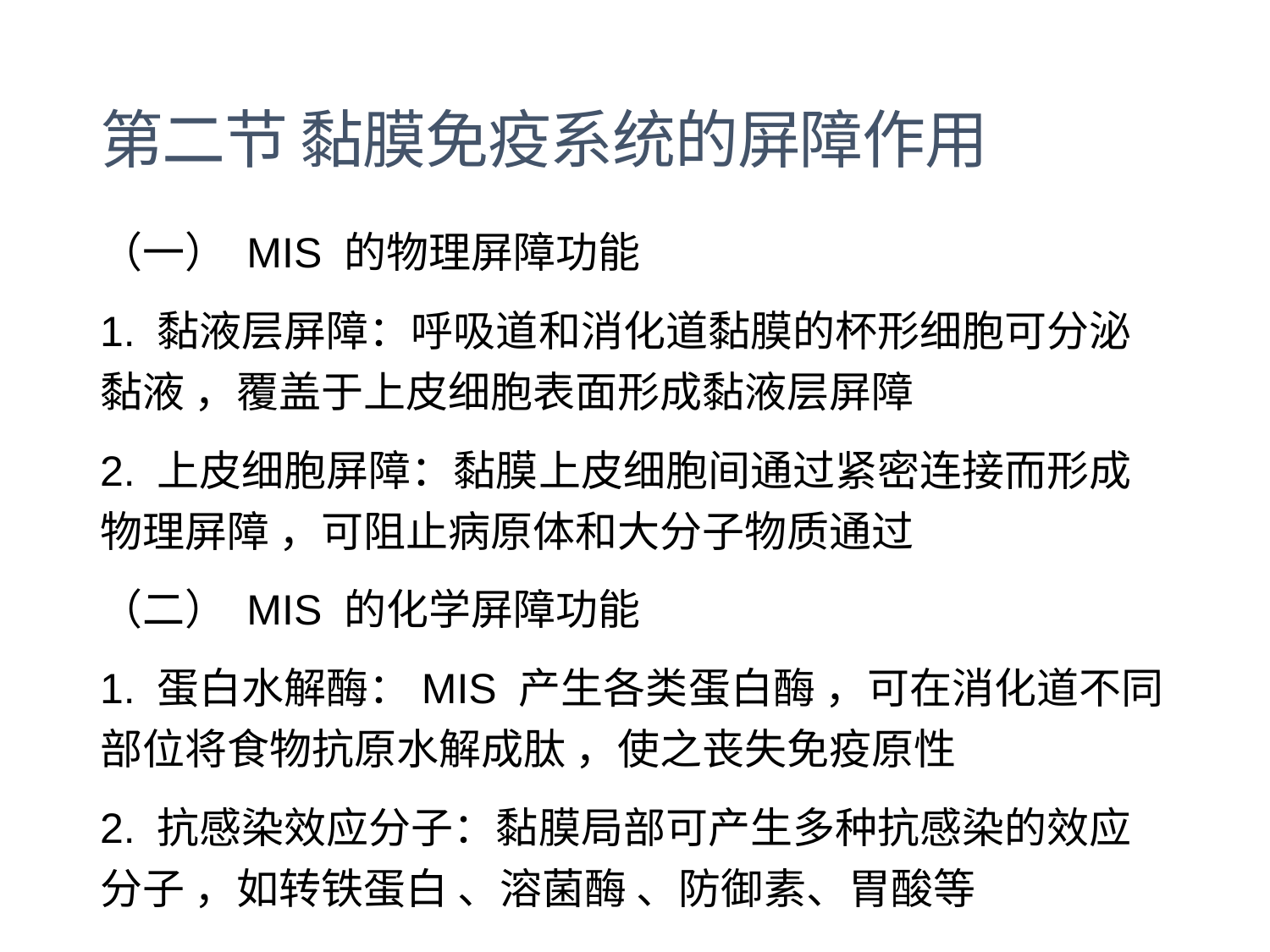

# 第二节 黏膜免疫系统的屏障作用
（一） MIS 的物理屏障功能
1. 黏液层屏障：呼吸道和消化道黏膜的杯形细胞可分泌黏液 ，覆盖于上皮细胞表面形成黏液层屏障
2. 上皮细胞屏障：黏膜上皮细胞间通过紧密连接而形成物理屏障 ，可阻止病原体和大分子物质通过
（二） MIS 的化学屏障功能
1. 蛋白水解酶：MIS 产生各类蛋白酶 ，可在消化道不同部位将食物抗原水解成肽 ，使之丧失免疫原性
2. 抗感染效应分子：黏膜局部可产生多种抗感染的效应分子 ，如转铁蛋白 、溶菌酶 、防御素、胃酸等